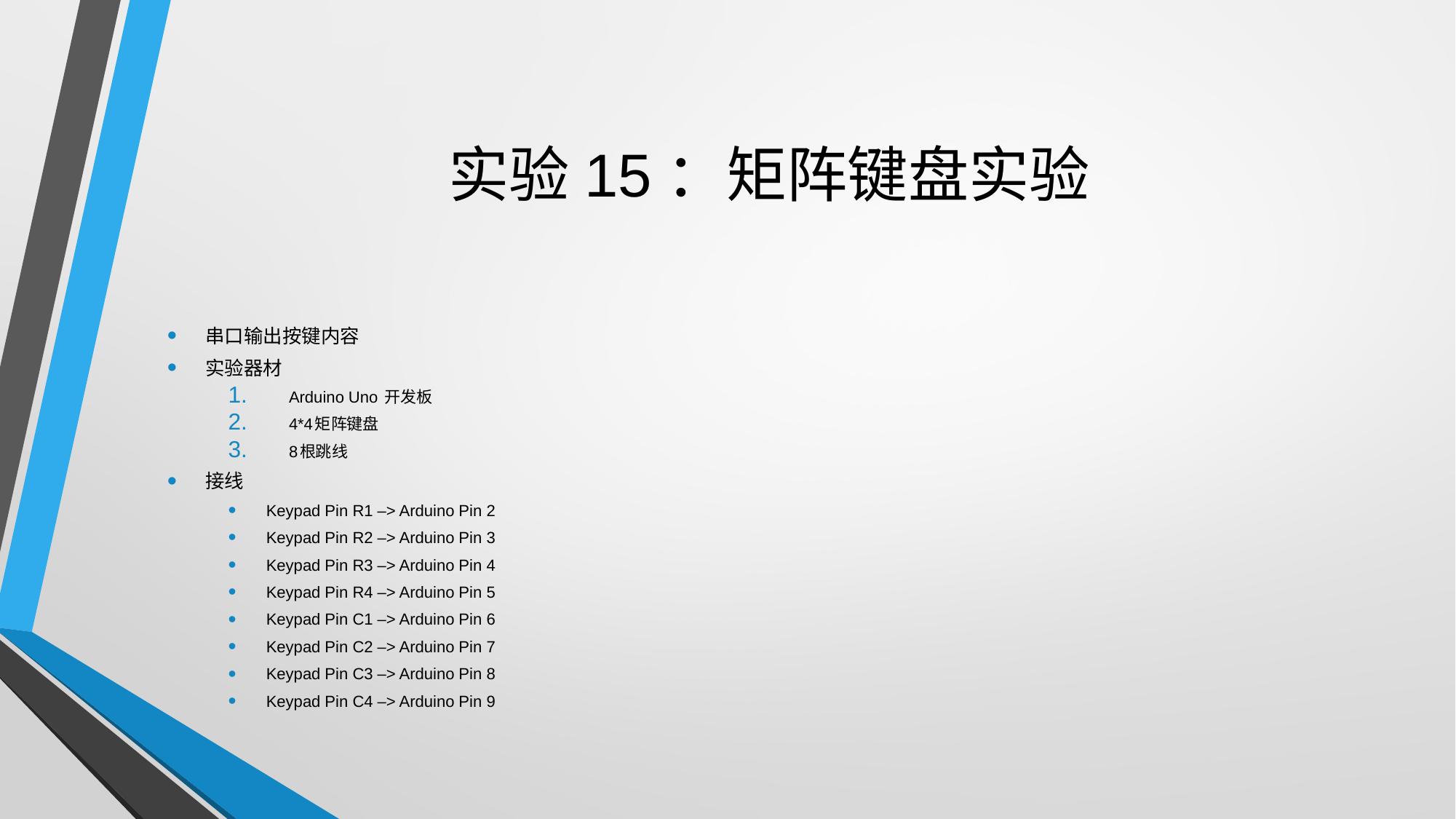

# 实验15：矩阵键盘实验
串口输出按键内容
实验器材
Arduino Uno 开发板
4*4矩阵键盘
8根跳线
接线
Keypad Pin R1 –> Arduino Pin 2
Keypad Pin R2 –> Arduino Pin 3
Keypad Pin R3 –> Arduino Pin 4
Keypad Pin R4 –> Arduino Pin 5
Keypad Pin C1 –> Arduino Pin 6
Keypad Pin C2 –> Arduino Pin 7
Keypad Pin C3 –> Arduino Pin 8
Keypad Pin C4 –> Arduino Pin 9